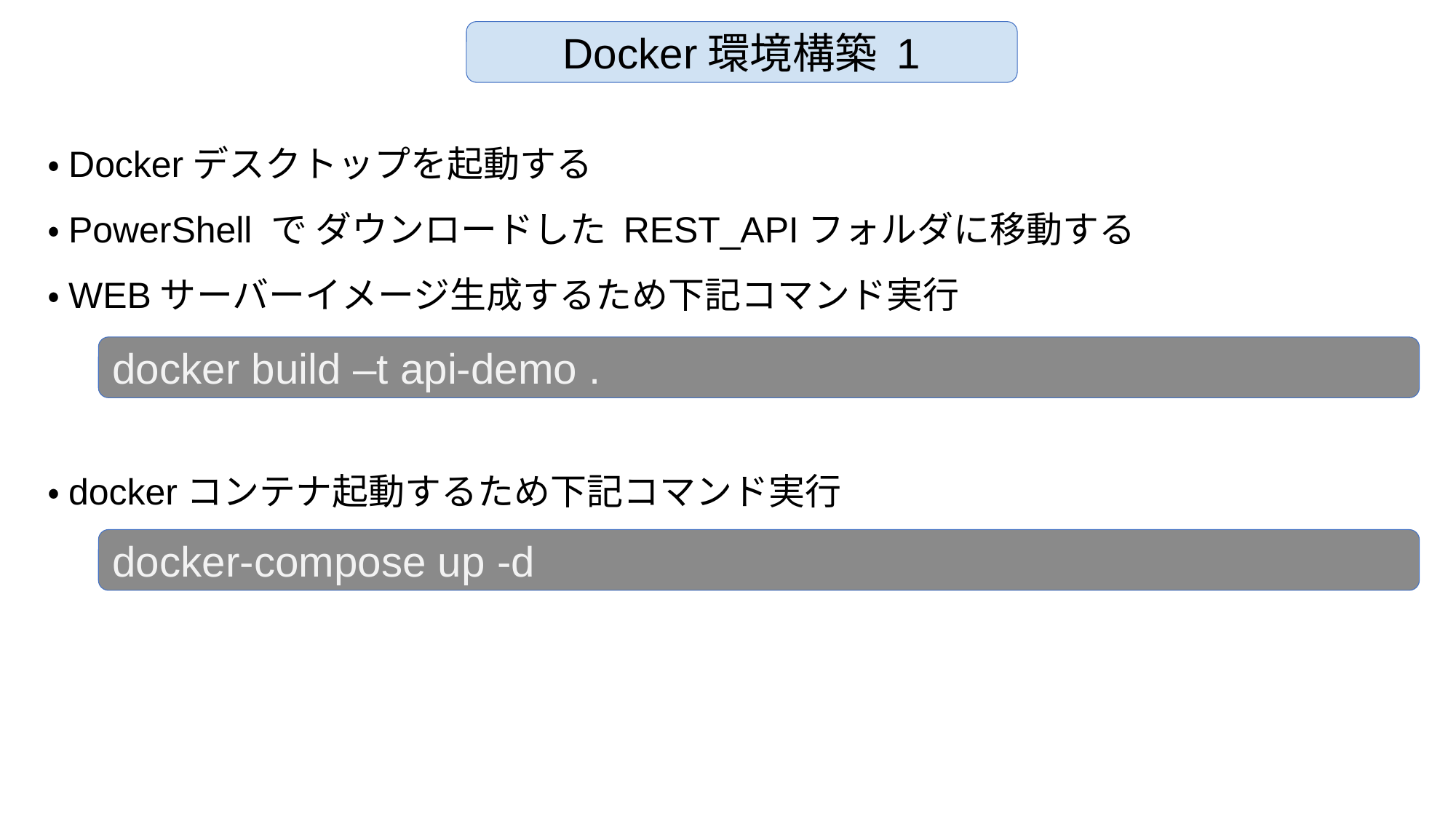

Docker環境構築 1
・Dockerデスクトップを起動する
・PowerShell で ダウンロードした REST_APIフォルダに移動する
・WEBサーバーイメージ生成するため下記コマンド実行

・dockerコンテナ起動するため下記コマンド実行

docker build –t api-demo .
docker-compose up -d